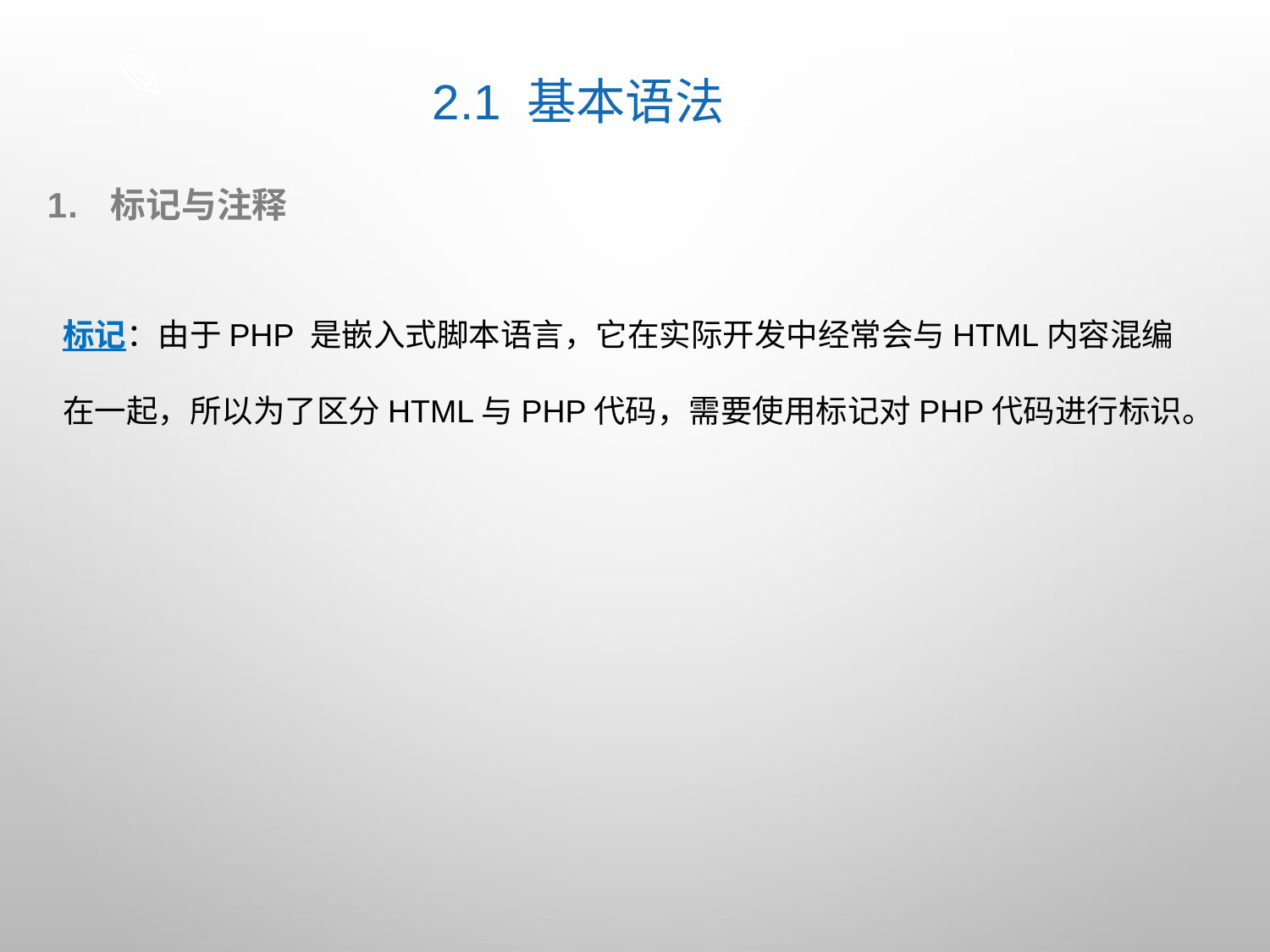

# 2.1 基本语法
标记与注释
标记：由于PHP 是嵌入式脚本语言，它在实际开发中经常会与HTML内容混编在一起，所以为了区分HTML与PHP代码，需要使用标记对PHP代码进行标识。